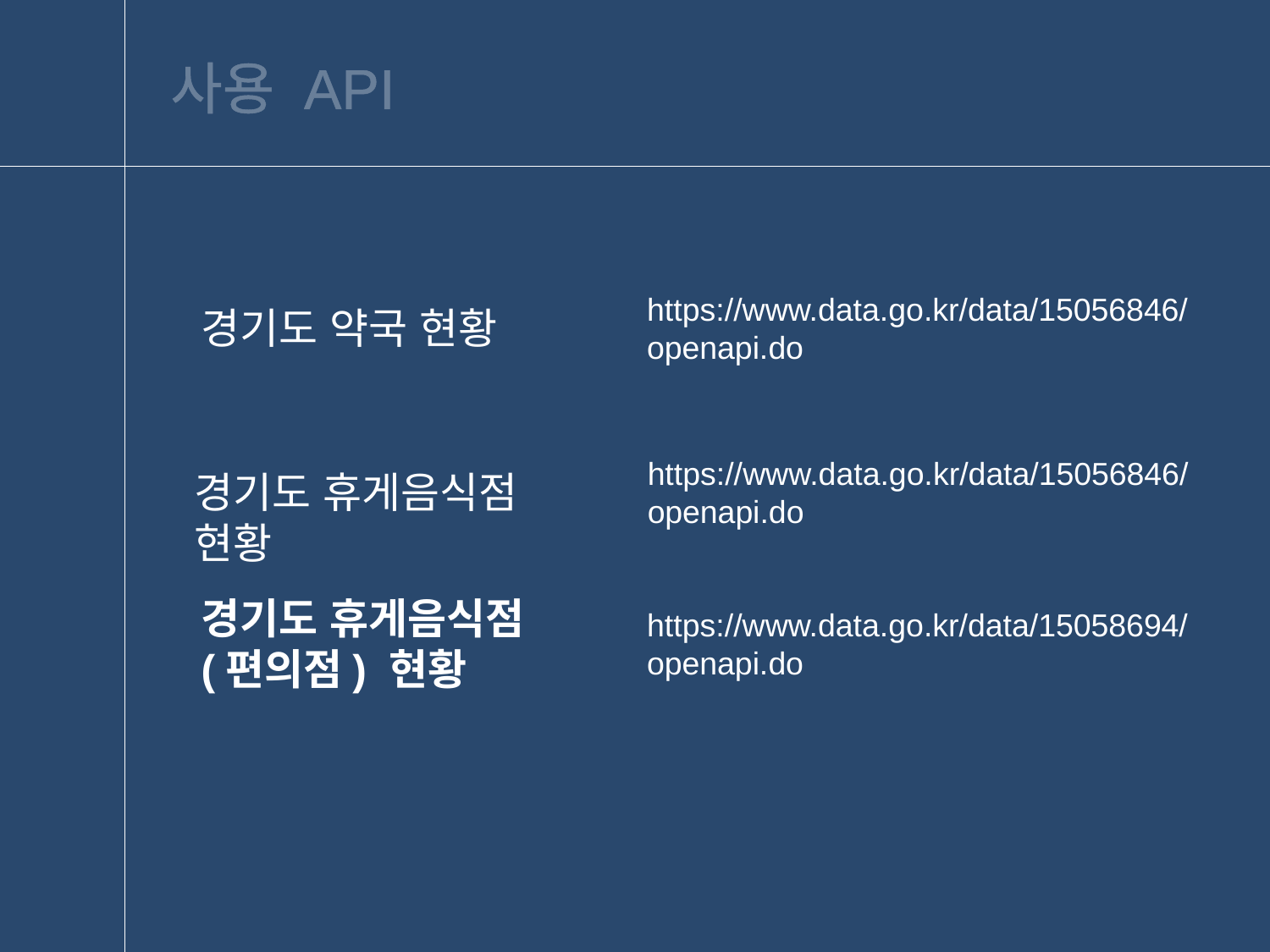

사용 API
https://www.data.go.kr/data/15056846/openapi.do
경기도 약국 현황
https://www.data.go.kr/data/15056846/openapi.do
경기도 휴게음식점 현황
경기도 휴게음식점(편의점) 현황
https://www.data.go.kr/data/15058694/openapi.do